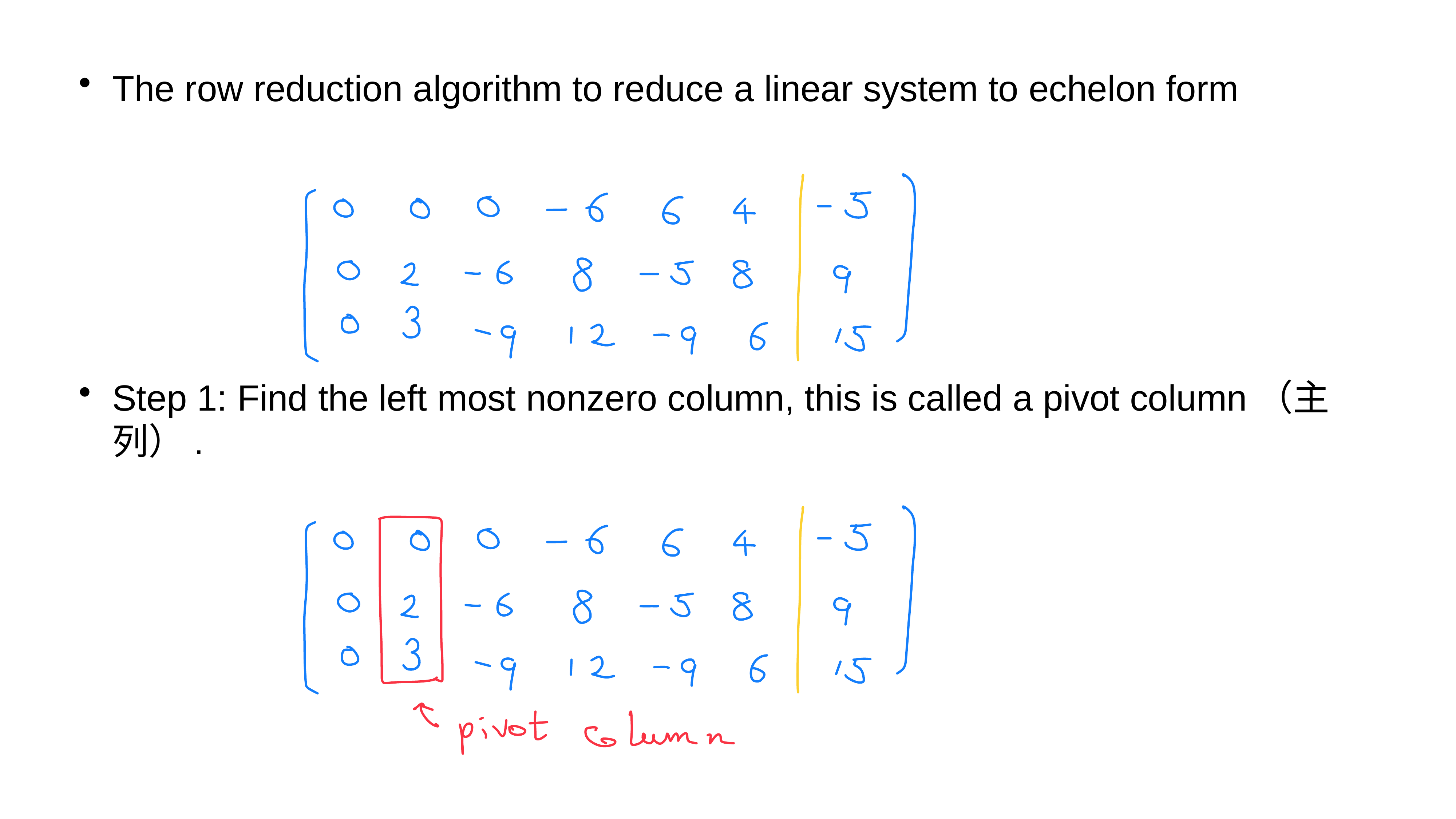

The row reduction algorithm to reduce a linear system to echelon form

Step 1: Find the left most nonzero column, this is called a pivot column（主列）.